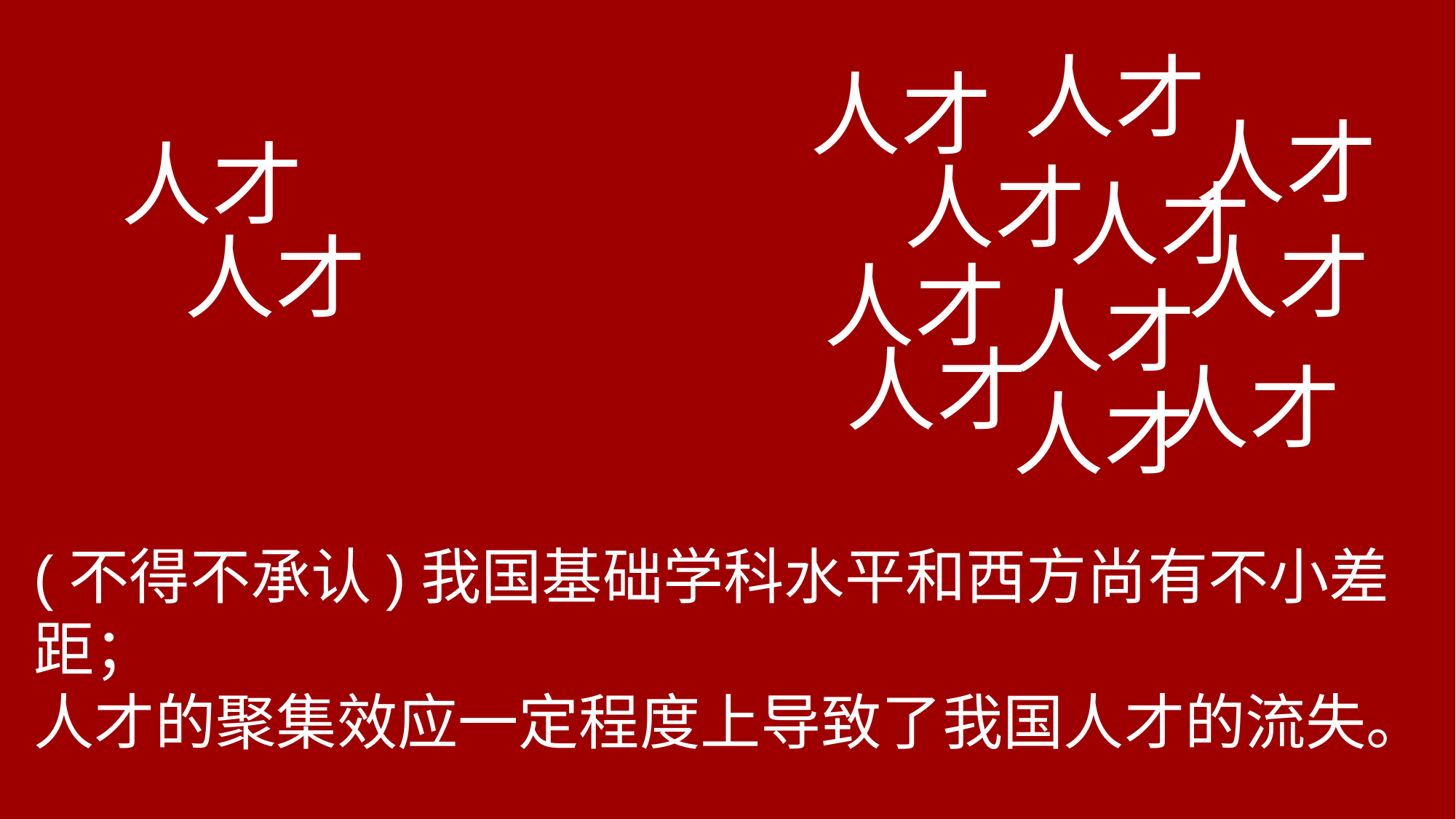

人才
人才
人才
人才
人才
人才
人才
人才
人才
人才
人才
人才
人才
(不得不承认)我国基础学科水平和西方尚有不小差距；
人才的聚集效应一定程度上导致了我国人才的流失。